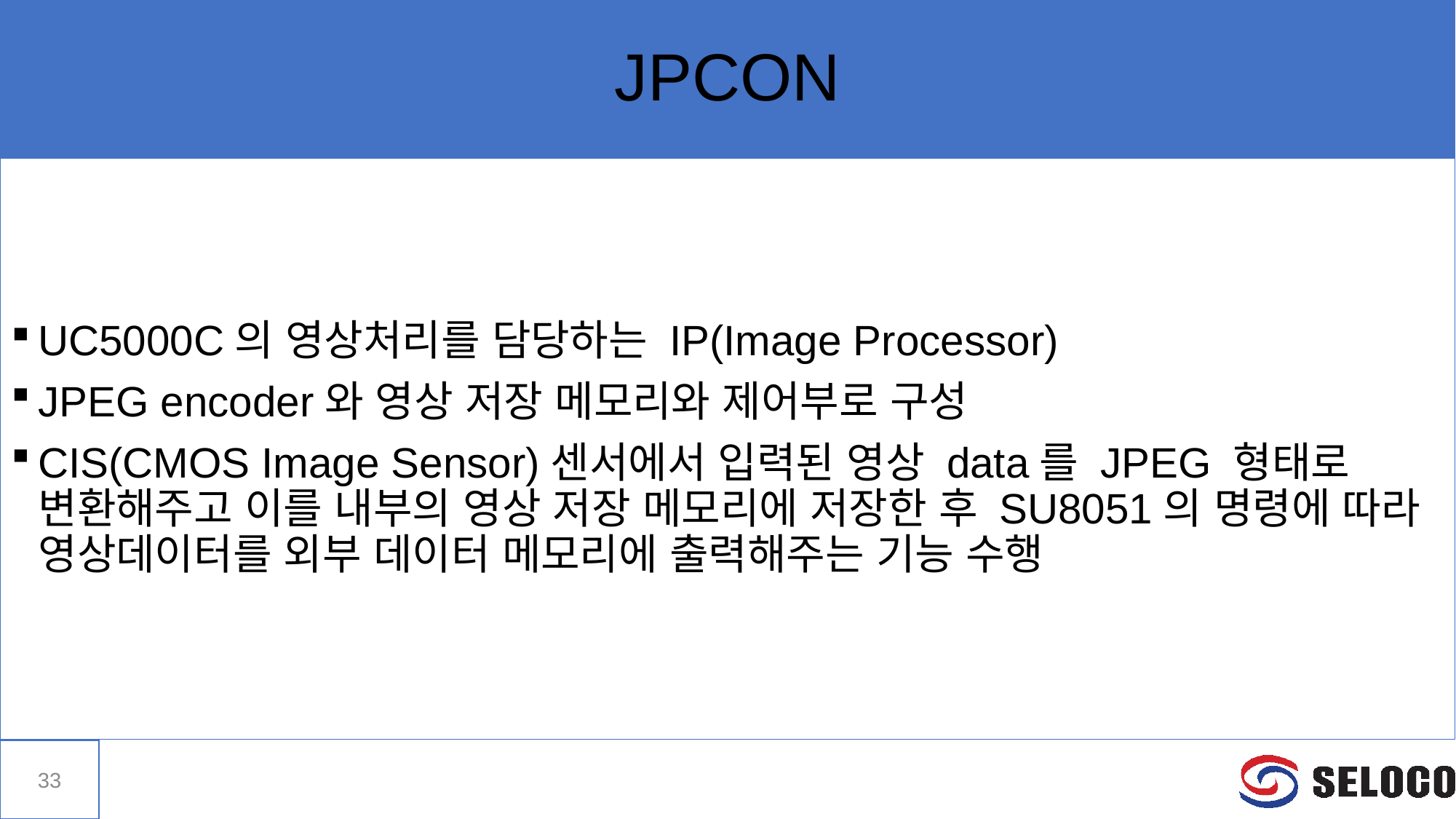

# JPCON
UC5000C의 영상처리를 담당하는 IP(Image Processor)
JPEG encoder와 영상 저장 메모리와 제어부로 구성
CIS(CMOS Image Sensor)센서에서 입력된 영상 data를 JPEG 형태로 변환해주고 이를 내부의 영상 저장 메모리에 저장한 후 SU8051의 명령에 따라 영상데이터를 외부 데이터 메모리에 출력해주는 기능 수행
33